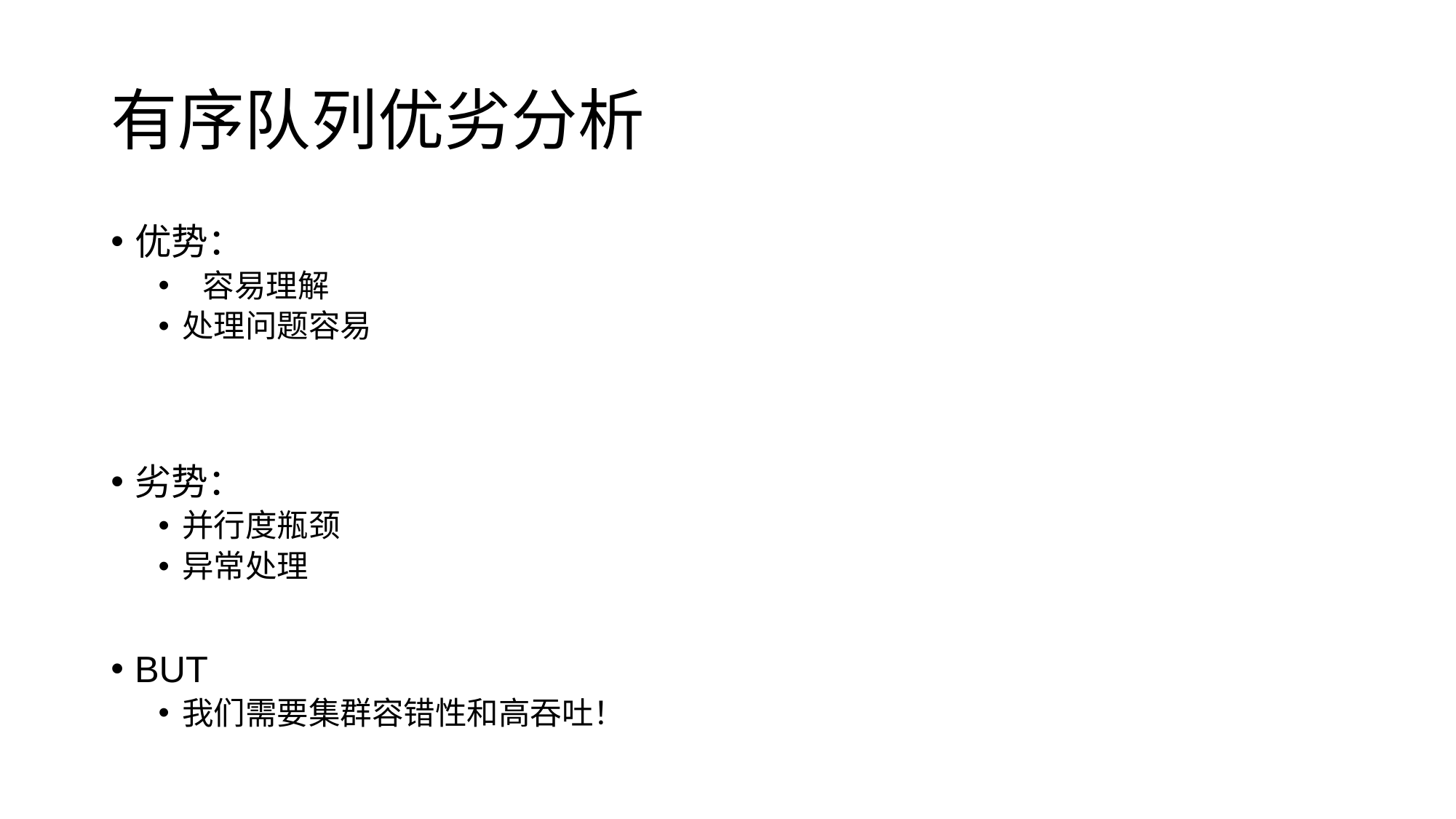

# 有序队列优劣分析
优势：
  容易理解
处理问题容易

劣势：
并行度瓶颈
异常处理

BUT
我们需要集群容错性和高吞吐！